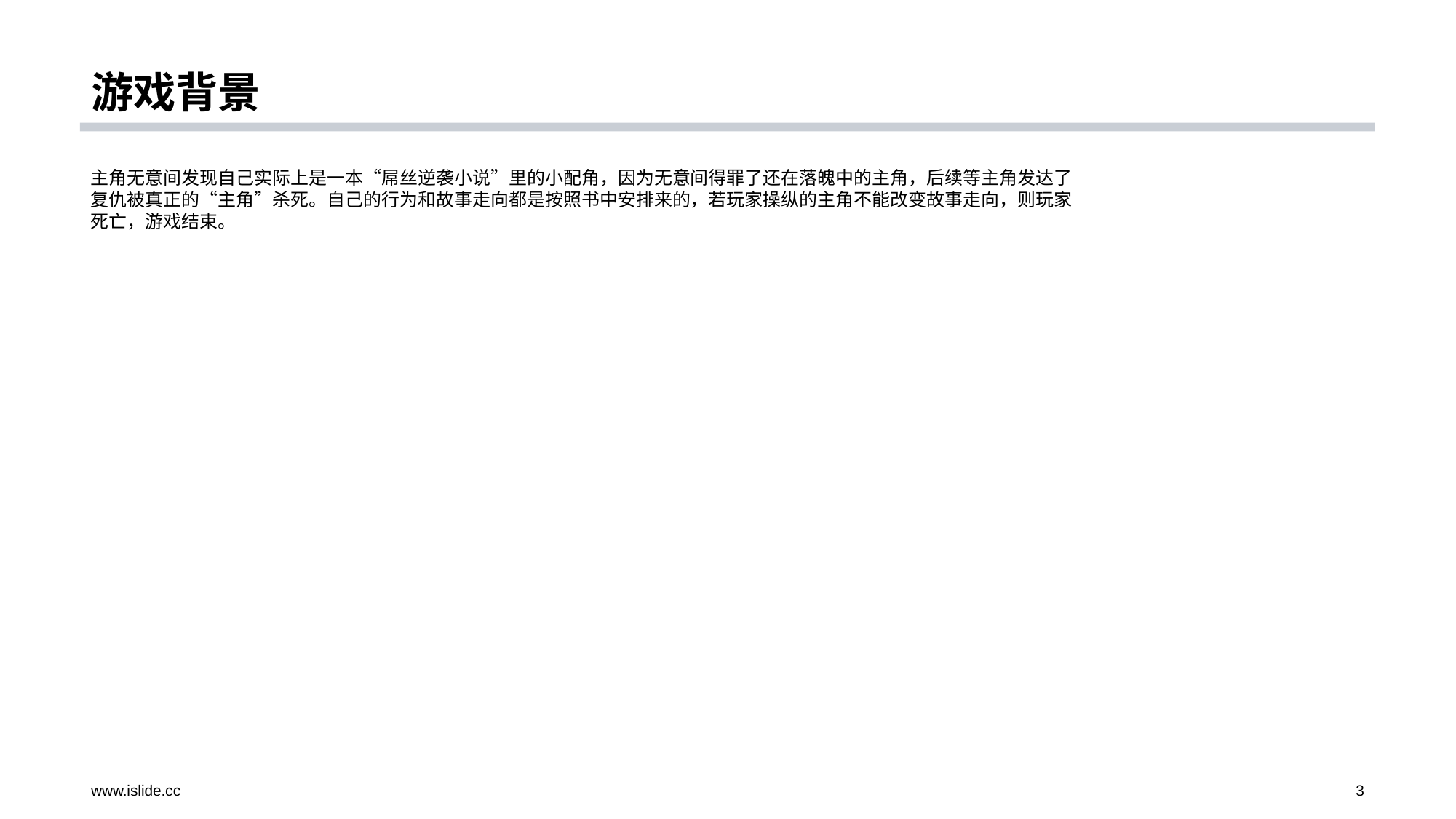

# 游戏背景
主角无意间发现自己实际上是一本“屌丝逆袭小说”里的小配角，因为无意间得罪了还在落魄中的主角，后续等主角发达了复仇被真正的“主角”杀死。自己的行为和故事走向都是按照书中安排来的，若玩家操纵的主角不能改变故事走向，则玩家死亡，游戏结束。
www.islide.cc
3